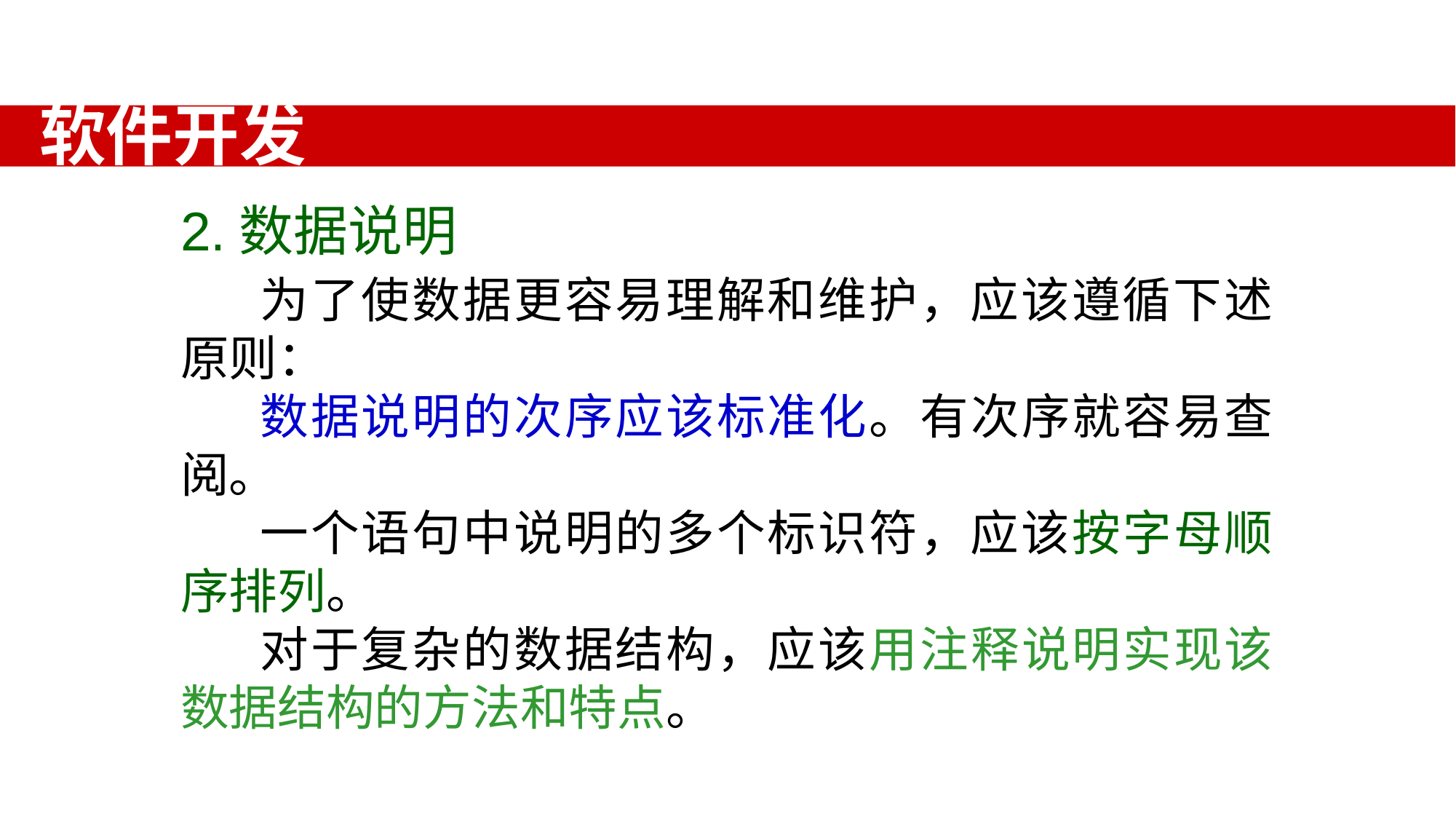

软件开发

2.数据说明
为了使数据更容易理解和维护，应该遵循下述原则：
数据说明的次序应该标准化。有次序就容易查阅。
一个语句中说明的多个标识符，应该按字母顺序排列。
对于复杂的数据结构，应该用注释说明实现该数据结构的方法和特点。